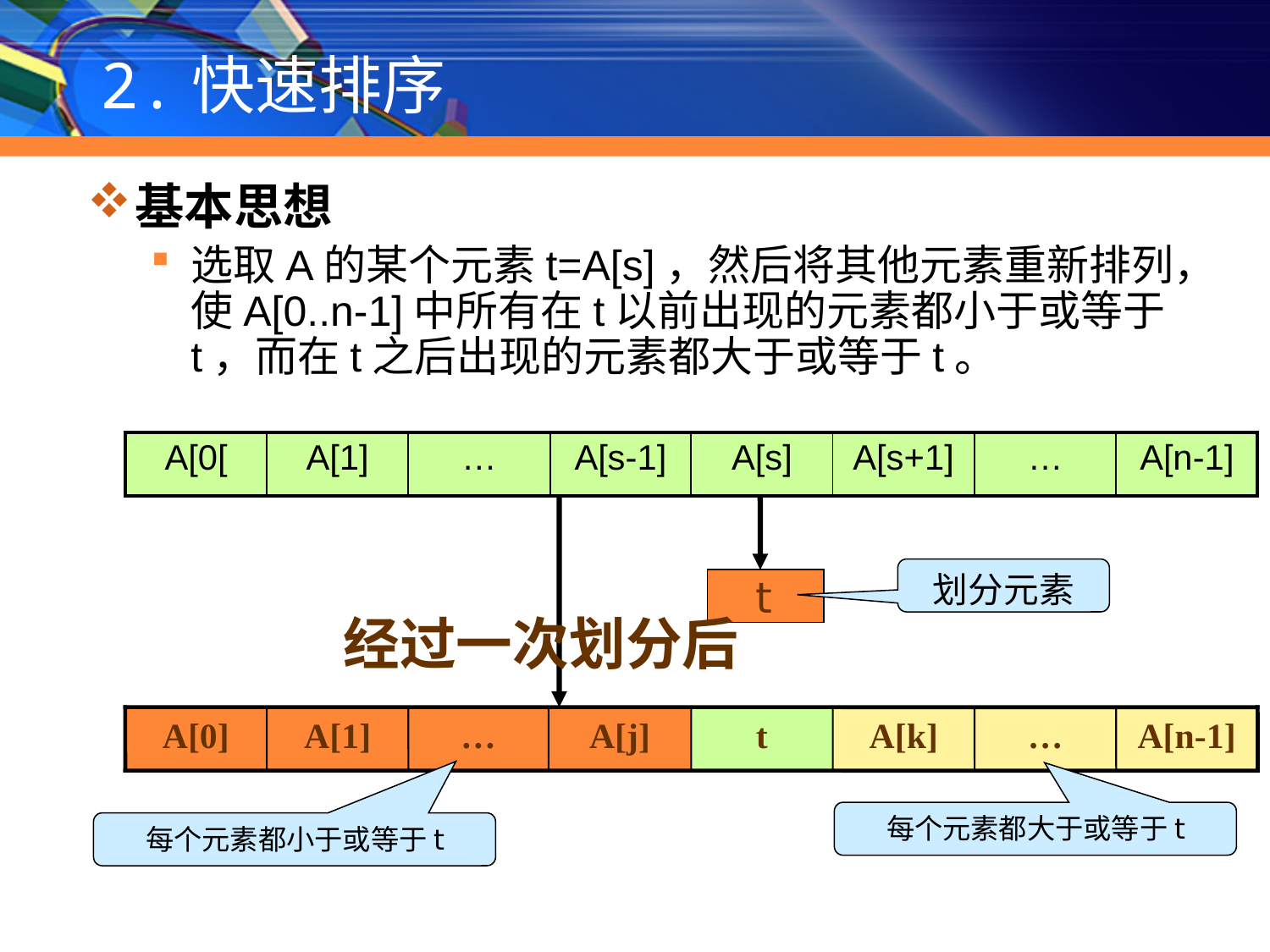

# 2.快速排序
基本思想
选取A的某个元素t=A[s]，然后将其他元素重新排列，使A[0..n-1]中所有在t以前出现的元素都小于或等于t，而在t之后出现的元素都大于或等于t。
| A[0[ | A[1] | … | A[s-1] | A[s] | A[s+1] | … | A[n-1] |
| --- | --- | --- | --- | --- | --- | --- | --- |

经过一次划分后
A[0]

A[1]

…

A[j]

t

A[k]

…

A[n-1]

t
划分元素
每个元素都大于或等于t
每个元素都小于或等于t